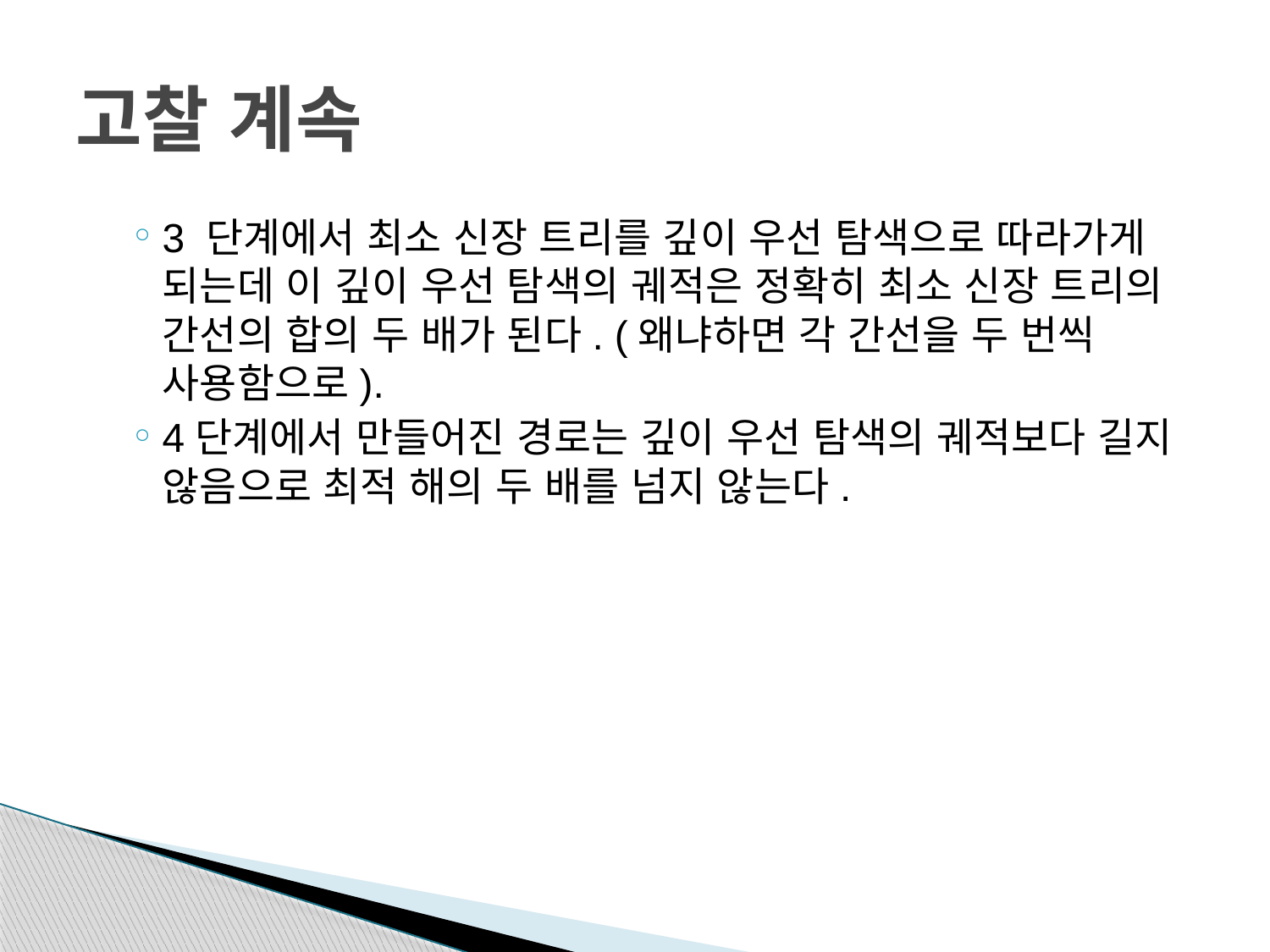

# 고찰 계속
3 단계에서 최소 신장 트리를 깊이 우선 탐색으로 따라가게 되는데 이 깊이 우선 탐색의 궤적은 정확히 최소 신장 트리의 간선의 합의 두 배가 된다. (왜냐하면 각 간선을 두 번씩 사용함으로).
4단계에서 만들어진 경로는 깊이 우선 탐색의 궤적보다 길지 않음으로 최적 해의 두 배를 넘지 않는다.